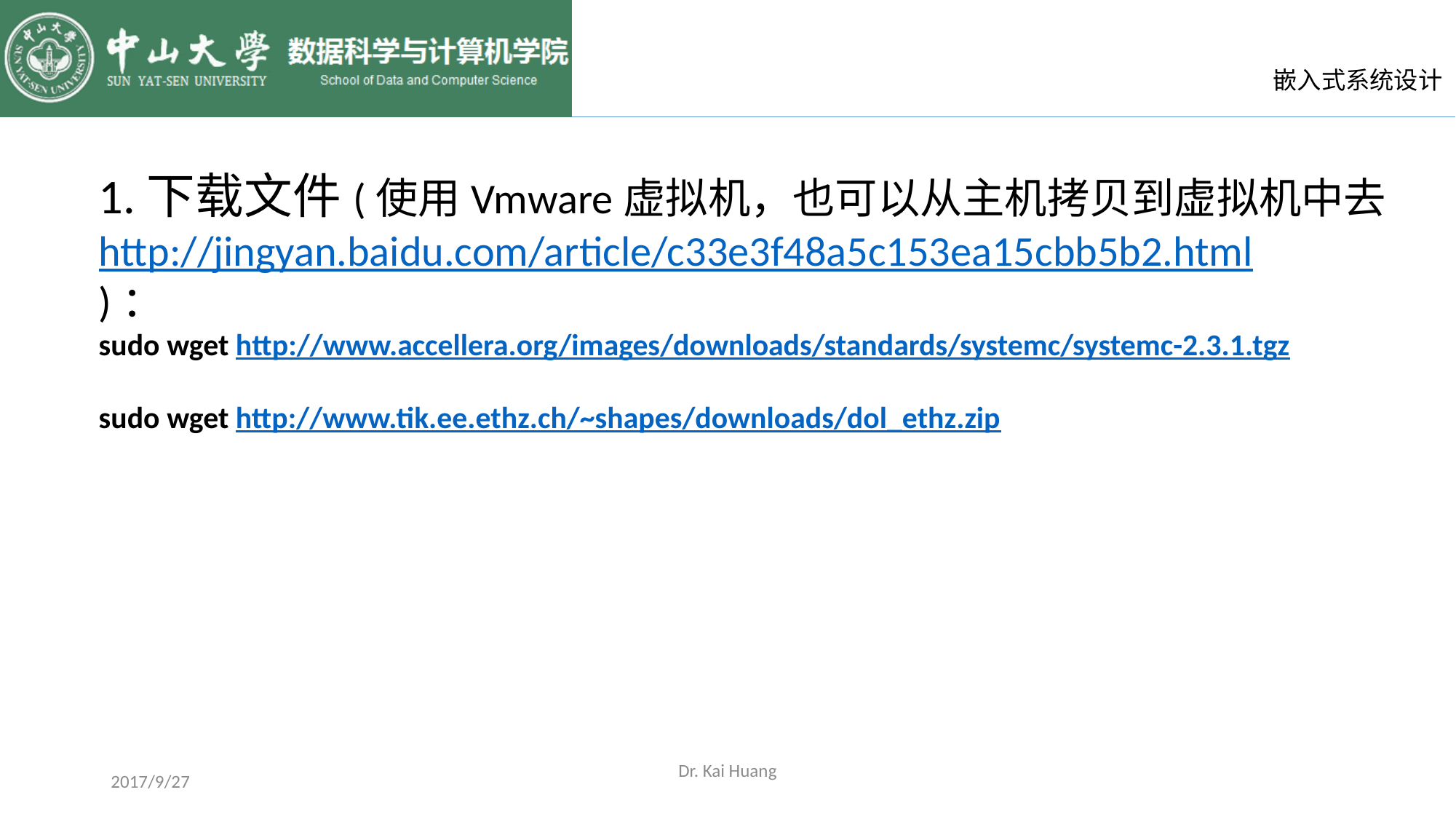

1.下载文件(使用Vmware虚拟机，也可以从主机拷贝到虚拟机中去http://jingyan.baidu.com/article/c33e3f48a5c153ea15cbb5b2.html
)：
sudo wget http://www.accellera.org/images/downloads/standards/systemc/systemc-2.3.1.tgz

sudo wget http://www.tik.ee.ethz.ch/~shapes/downloads/dol_ethz.zip

2017/9/27
Dr. Kai Huang

9